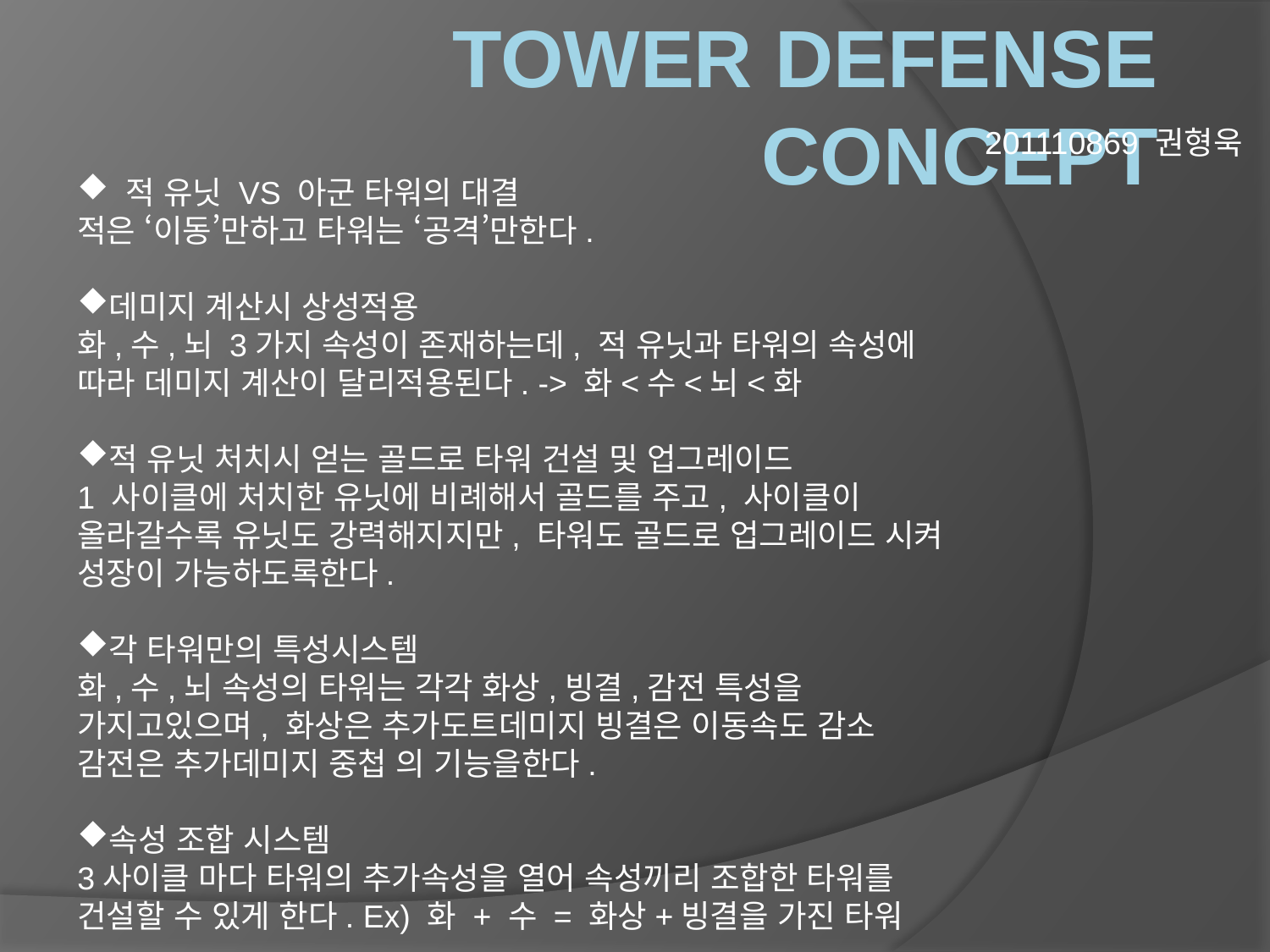

# Tower Defense Concept
201110869 권형욱
 적 유닛 VS 아군 타워의 대결
적은 ‘이동’만하고 타워는 ‘공격’만한다.

데미지 계산시 상성적용
화,수,뇌 3가지 속성이 존재하는데, 적 유닛과 타워의 속성에
따라 데미지 계산이 달리적용된다. -> 화<수<뇌<화

적 유닛 처치시 얻는 골드로 타워 건설 및 업그레이드
1 사이클에 처치한 유닛에 비례해서 골드를 주고, 사이클이 올라갈수록 유닛도 강력해지지만, 타워도 골드로 업그레이드 시켜 성장이 가능하도록한다.

각 타워만의 특성시스템
화,수,뇌 속성의 타워는 각각 화상,빙결,감전 특성을 가지고있으며, 화상은 추가도트데미지 빙결은 이동속도 감소 감전은 추가데미지 중첩 의 기능을한다.

속성 조합 시스템
3사이클 마다 타워의 추가속성을 열어 속성끼리 조합한 타워를 건설할 수 있게 한다. Ex) 화 + 수 = 화상+빙결을 가진 타워